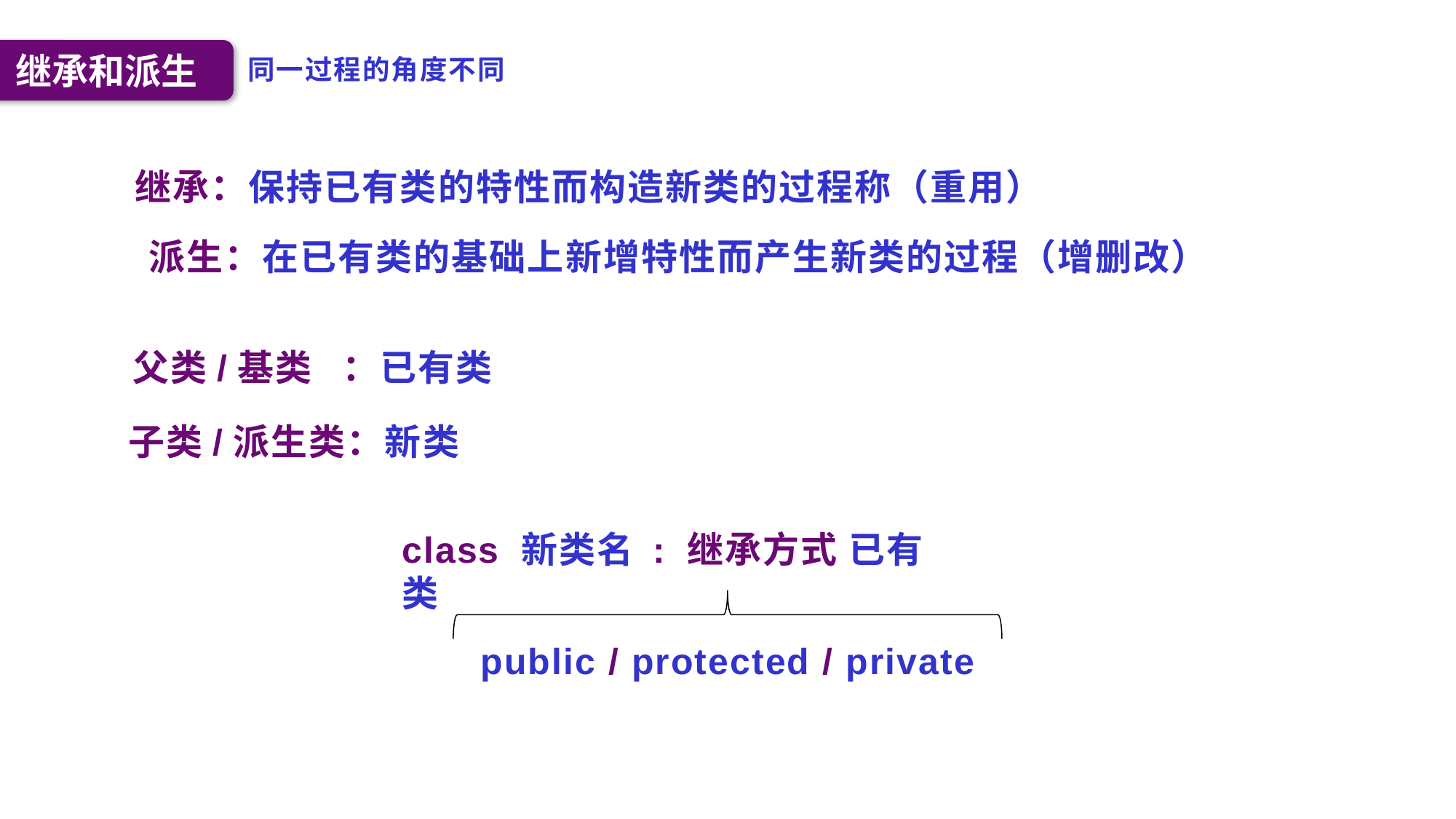

继承和派生
同一过程的角度不同
继承：保持已有类的特性而构造新类的过程称（重用）
派生：在已有类的基础上新增特性而产生新类的过程（增删改）
父类/基类   ：已有类

子类/派生类：新类
class 新类名 : 继承方式 已有类
public / protected / private
3